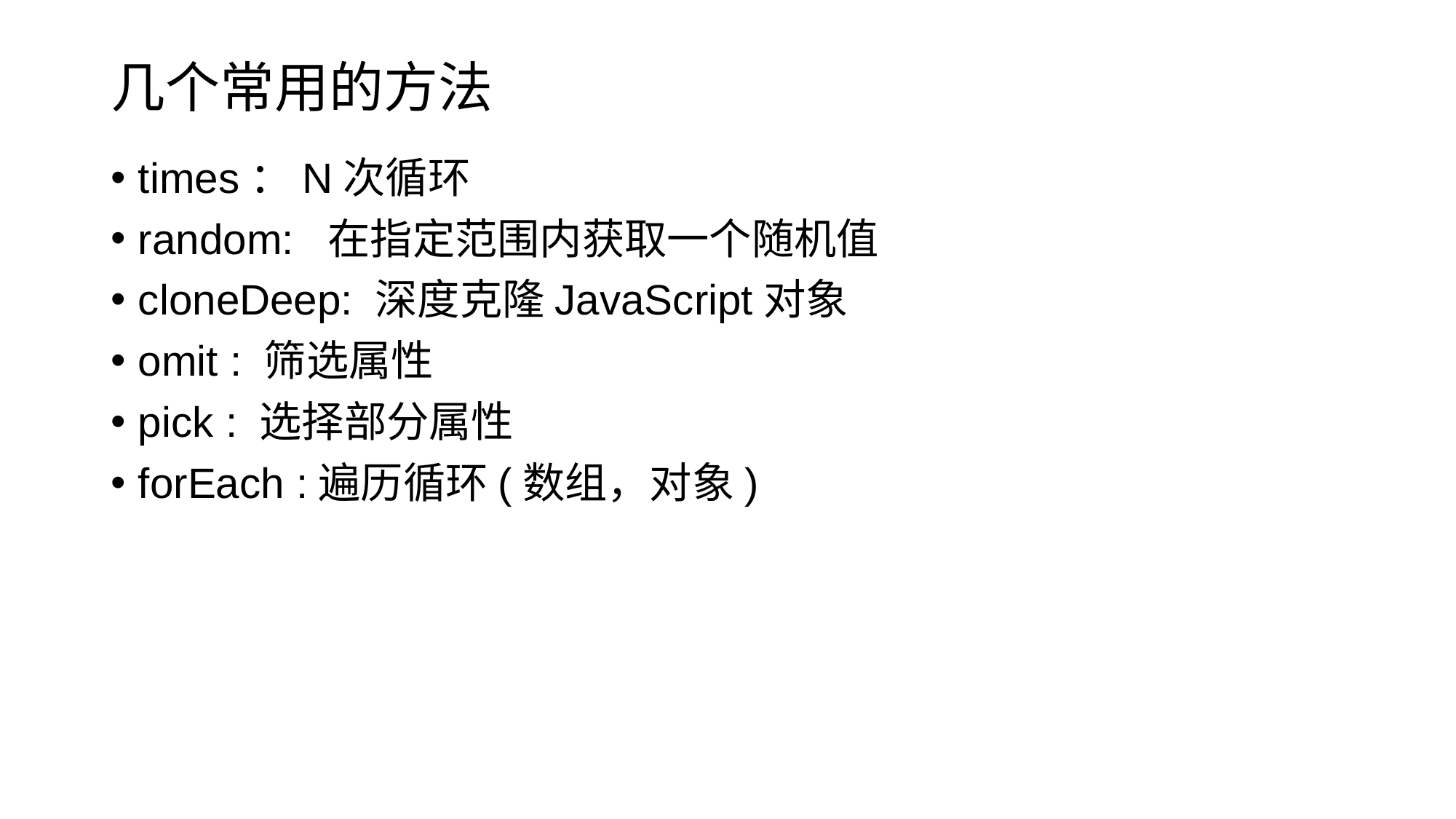

# 几个常用的方法
times：N次循环
random:  在指定范围内获取一个随机值
cloneDeep: 深度克隆JavaScript对象
omit : 筛选属性
pick : 选择部分属性
forEach :遍历循环(数组，对象)